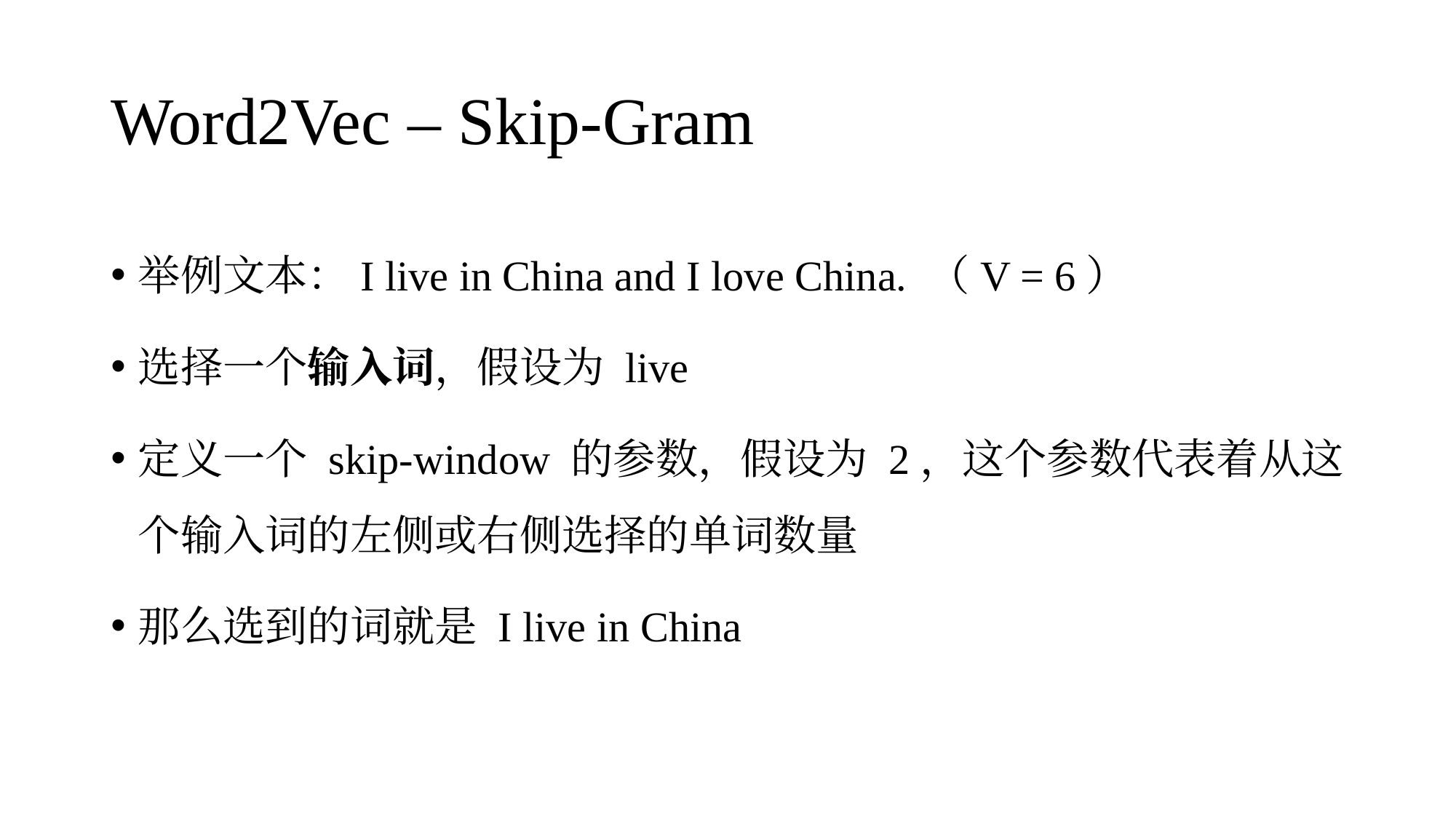

# Word2Vec – Skip-Gram
举例文本：I live in China and I love China. （V = 6）
选择一个输入词，假设为 live
定义一个 skip-window 的参数，假设为 2，这个参数代表着从这个输入词的左侧或右侧选择的单词数量
那么选到的词就是 I live in China